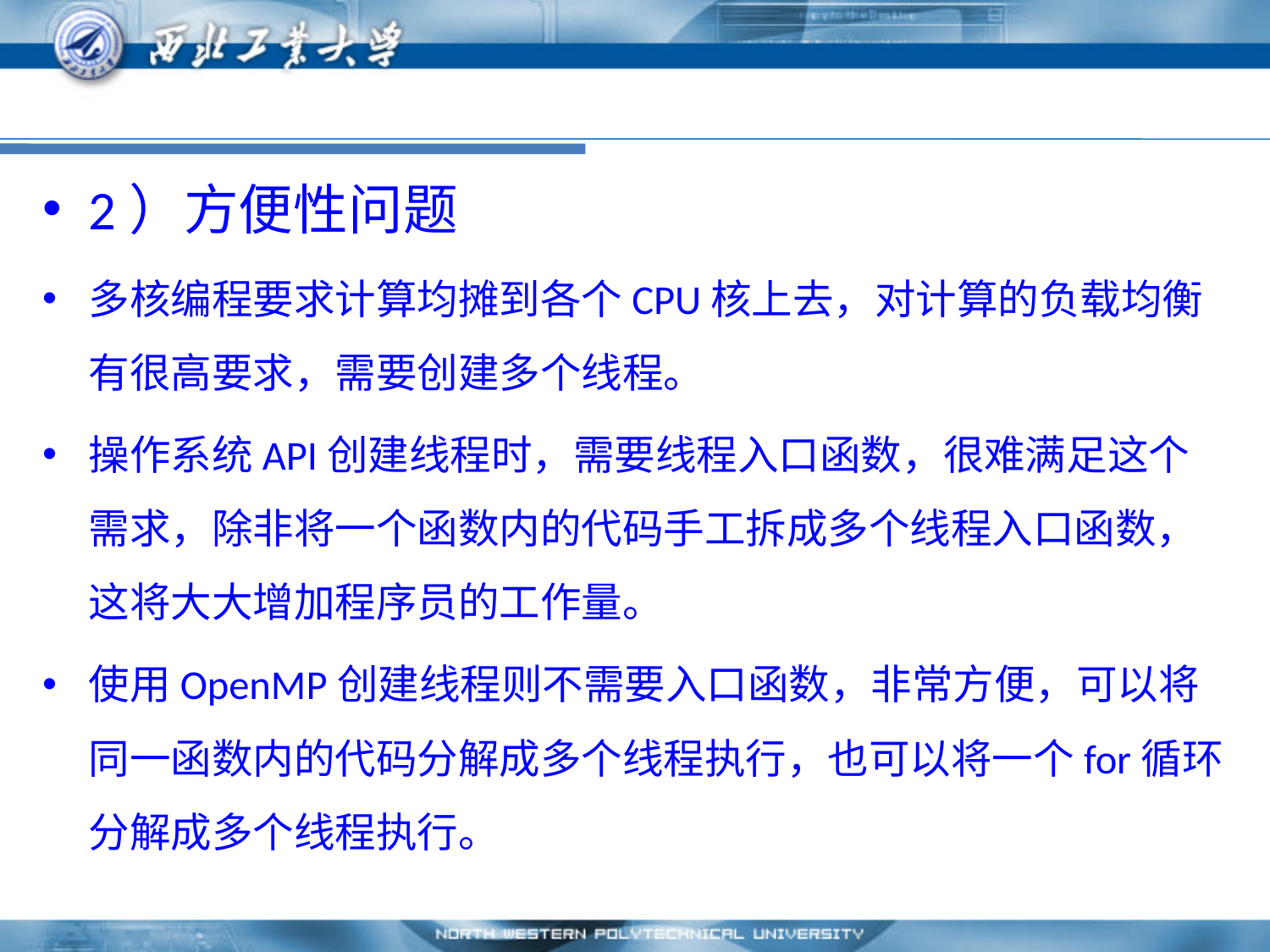

2）方便性问题
多核编程要求计算均摊到各个CPU核上去，对计算的负载均衡有很高要求，需要创建多个线程。
操作系统API创建线程时，需要线程入口函数，很难满足这个需求，除非将一个函数内的代码手工拆成多个线程入口函数，这将大大增加程序员的工作量。
使用OpenMP创建线程则不需要入口函数，非常方便，可以将同一函数内的代码分解成多个线程执行，也可以将一个for循环分解成多个线程执行。